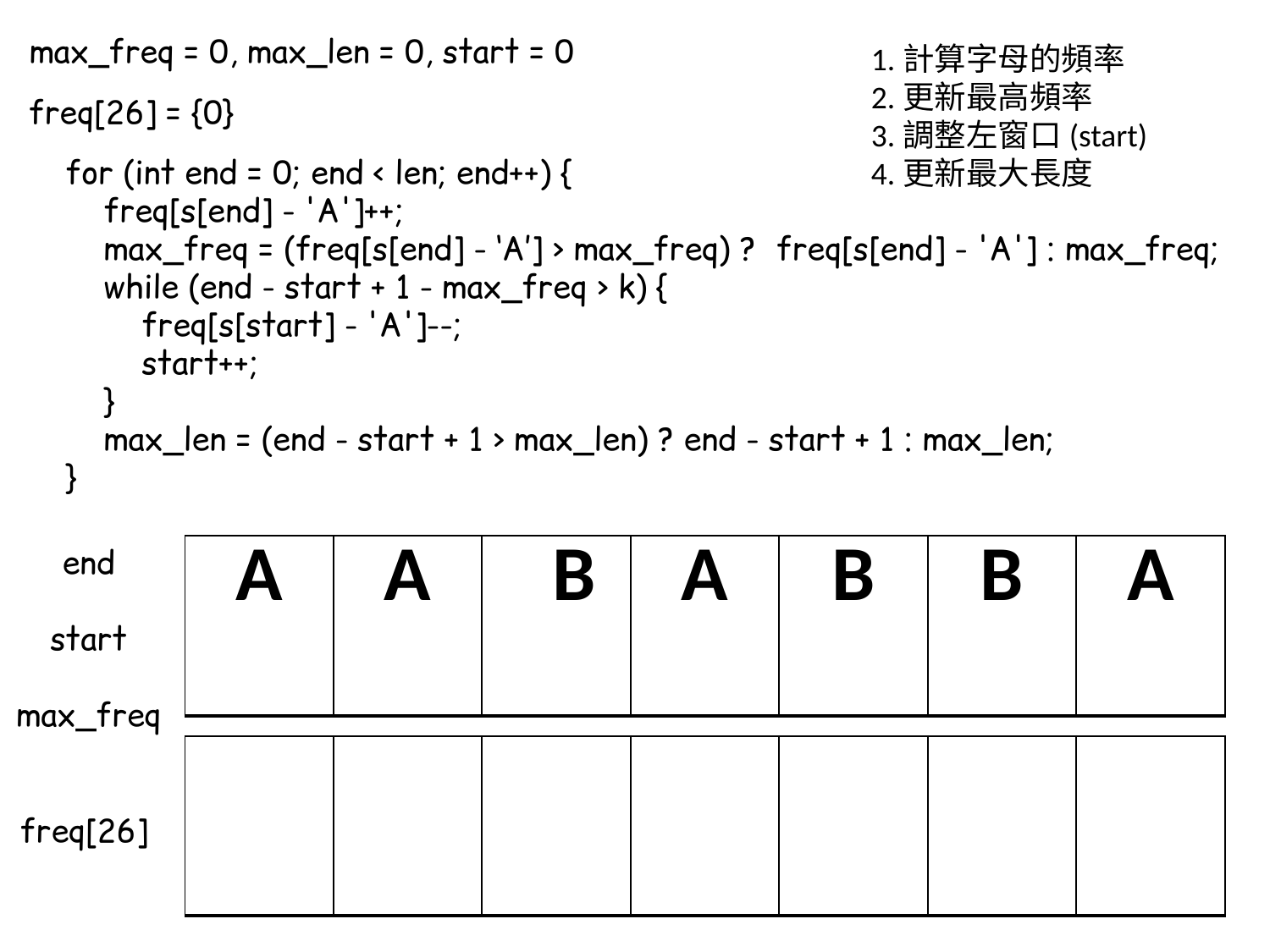

max_freq = 0, max_len = 0, start = 0
1.計算字母的頻率
2.更新最高頻率
3.調整左窗口(start)
4.更新最大長度
freq[26] = {0}
    for (int end = 0; end < len; end++) {
        freq[s[end] - 'A']++;
        max_freq = (freq[s[end] - ‘A’] > max_freq) ?  freq[s[end] - 'A'] : max_freq;
        while (end - start + 1 - max_freq > k) {
            freq[s[start] - 'A']--;
            start++;
        }
        max_len = (end - start + 1 > max_len) ? end - start + 1 : max_len;
    }
end

start

max_freq

| A | A | B | A | B | B | A |
| --- | --- | --- | --- | --- | --- | --- |
|  |  |  |  |  |  |  |
| --- | --- | --- | --- | --- | --- | --- |
freq[26]